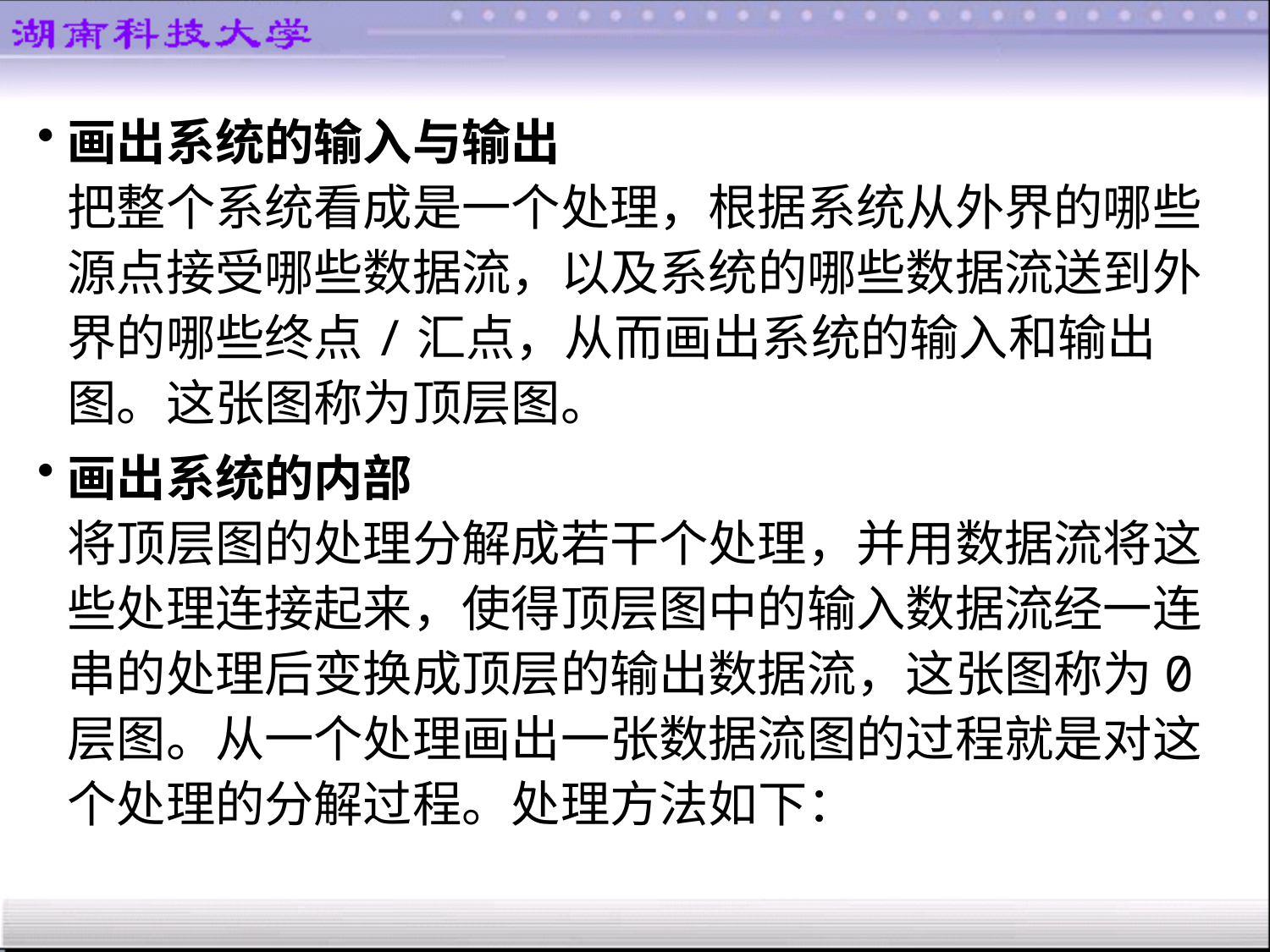

画出系统的输入与输出
把整个系统看成是一个处理，根据系统从外界的哪些源点接受哪些数据流，以及系统的哪些数据流送到外界的哪些终点/汇点，从而画出系统的输入和输出图。这张图称为顶层图。
画出系统的内部
将顶层图的处理分解成若干个处理，并用数据流将这些处理连接起来，使得顶层图中的输入数据流经一连串的处理后变换成顶层的输出数据流，这张图称为0层图。从一个处理画出一张数据流图的过程就是对这个处理的分解过程。处理方法如下：